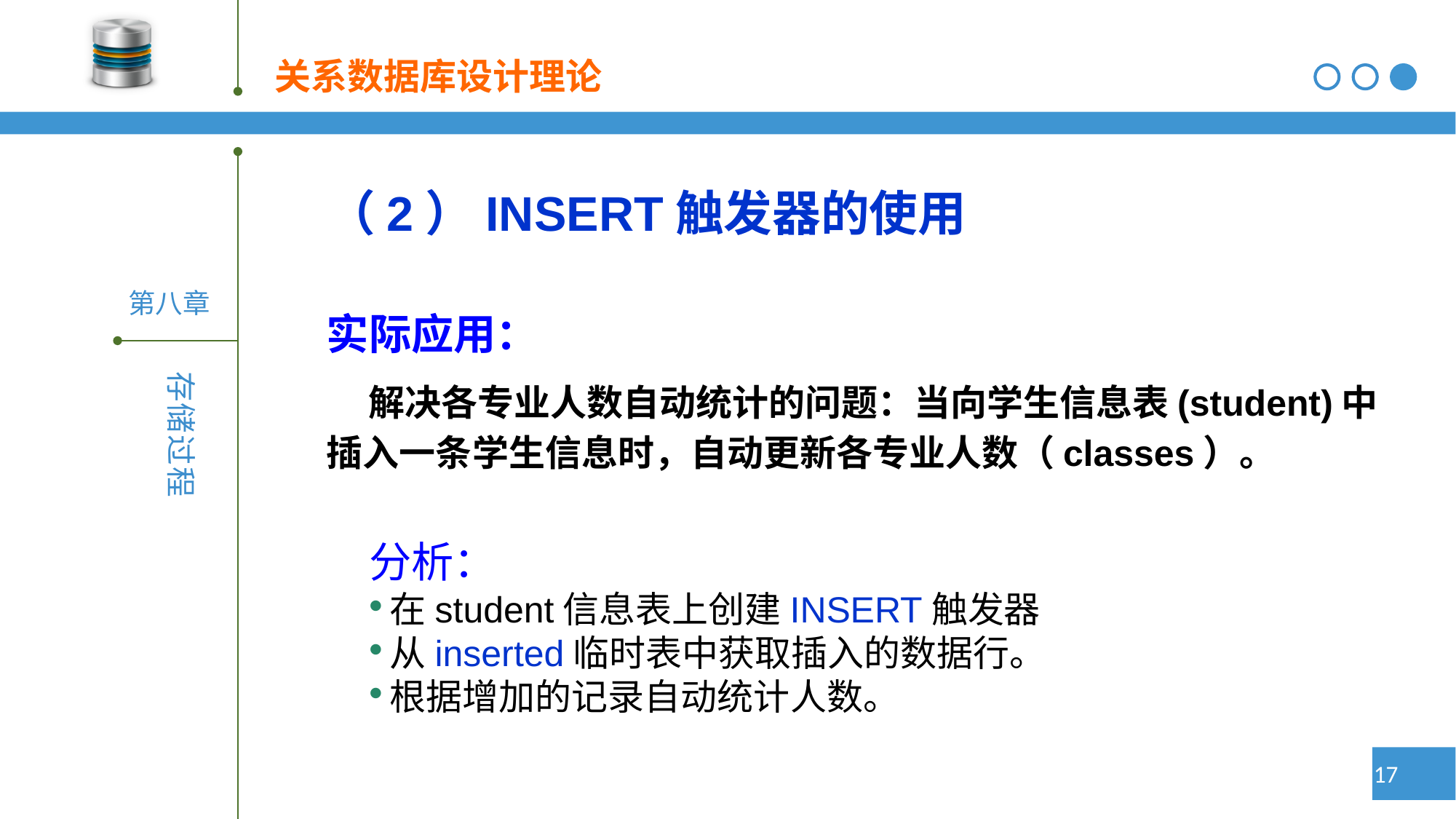

（2）INSERT触发器的使用
实际应用：

    解决各专业人数自动统计的问题：当向学生信息表(student)中插入一条学生信息时，自动更新各专业人数（classes）。
分析：
在student信息表上创建INSERT触发器
从inserted临时表中获取插入的数据行。
根据增加的记录自动统计人数。